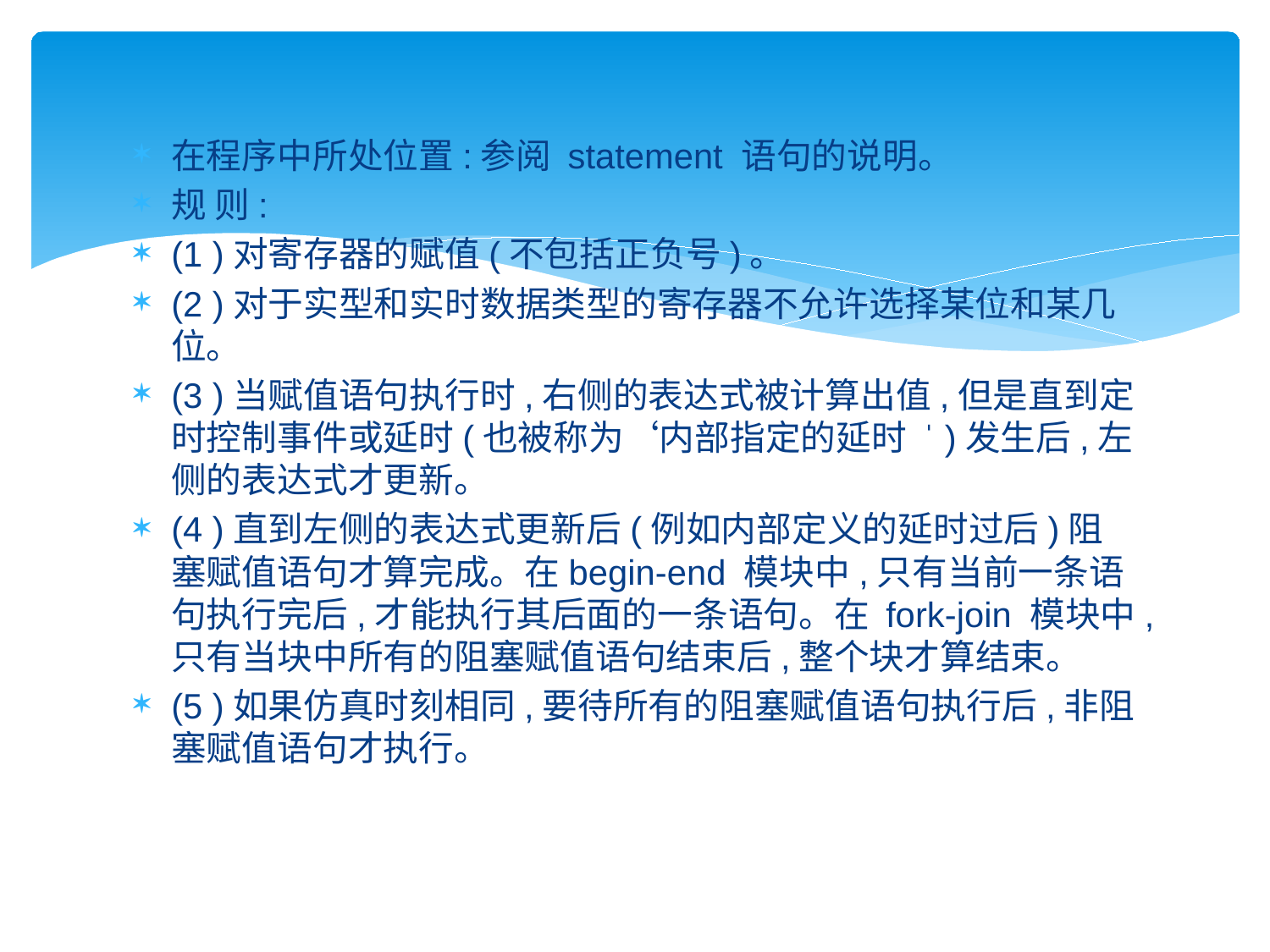

#
在程序中所处位置:参阅 statement 语句的说明。
规 则:
(1 )对寄存器的赋值(不包括正负号)。
(2 )对于实型和实时数据类型的寄存器不允许选择某位和某几位。
(3 )当赋值语句执行时,右侧的表达式被计算出值,但是直到定时控制事件或延时(也被称为‘内部指定的延时 ˈ )发生后,左侧的表达式才更新。
(4 )直到左侧的表达式更新后(例如内部定义的延时过后)阻塞赋值语句才算完成。在begin-end 模块中,只有当前一条语句执行完后,才能执行其后面的一条语句。在 fork-join 模块中,只有当块中所有的阻塞赋值语句结束后,整个块才算结束。
(5 )如果仿真时刻相同,要待所有的阻塞赋值语句执行后,非阻塞赋值语句才执行。